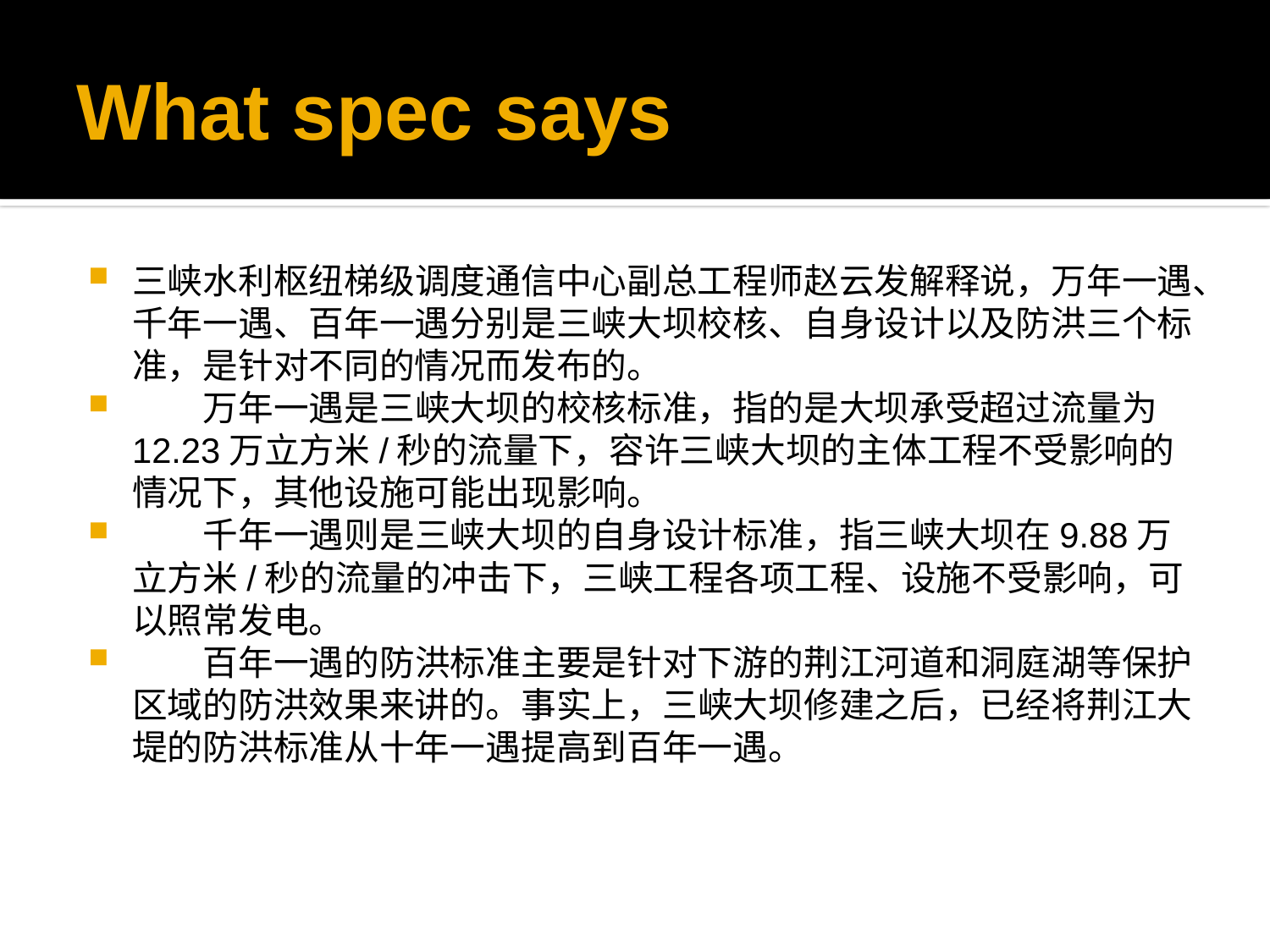

# What spec says
三峡水利枢纽梯级调度通信中心副总工程师赵云发解释说，万年一遇、千年一遇、百年一遇分别是三峡大坝校核、自身设计以及防洪三个标准，是针对不同的情况而发布的。
　　万年一遇是三峡大坝的校核标准，指的是大坝承受超过流量为12.23万立方米/秒的流量下，容许三峡大坝的主体工程不受影响的情况下，其他设施可能出现影响。
　　千年一遇则是三峡大坝的自身设计标准，指三峡大坝在9.88万立方米/秒的流量的冲击下，三峡工程各项工程、设施不受影响，可以照常发电。
　　百年一遇的防洪标准主要是针对下游的荆江河道和洞庭湖等保护区域的防洪效果来讲的。事实上，三峡大坝修建之后，已经将荆江大堤的防洪标准从十年一遇提高到百年一遇。